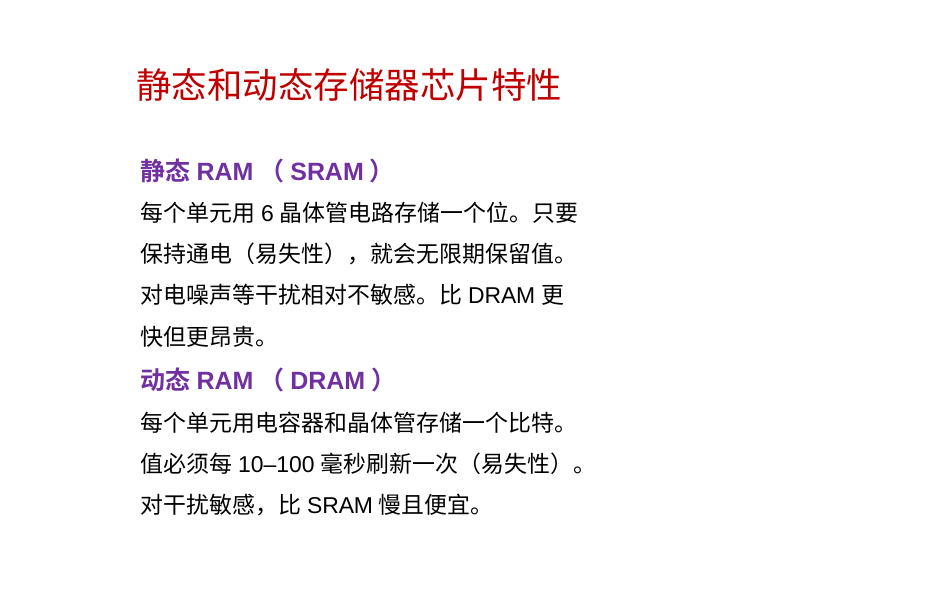

静态和动态存储器芯片特性
静态RAM（SRAM）
每个单元用6晶体管电路存储一个位。只要保持通电（易失性），就会无限期保留值。对电噪声等干扰相对不敏感。比DRAM更快但更昂贵。
动态RAM（DRAM）
每个单元用电容器和晶体管存储一个比特。值必须每10–100毫秒刷新一次（易失性）。对干扰敏感，比SRAM慢且便宜。